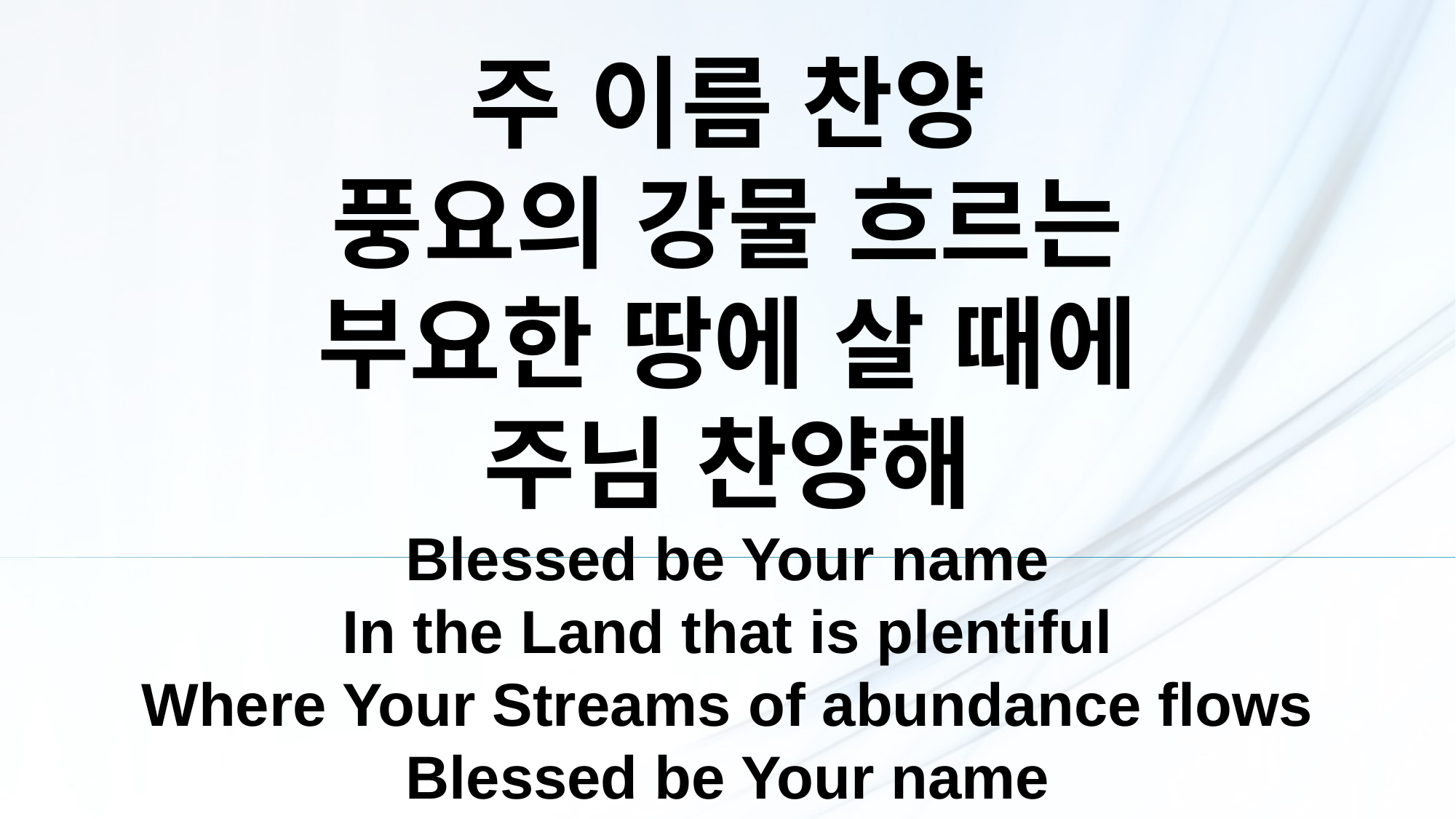

# 주 이름 찬양 풍요의 강물 흐르는 부요한 땅에 살 때에 주님 찬양해 Blessed be Your name In the Land that is plentiful Where Your Streams of abundance flows Blessed be Your name